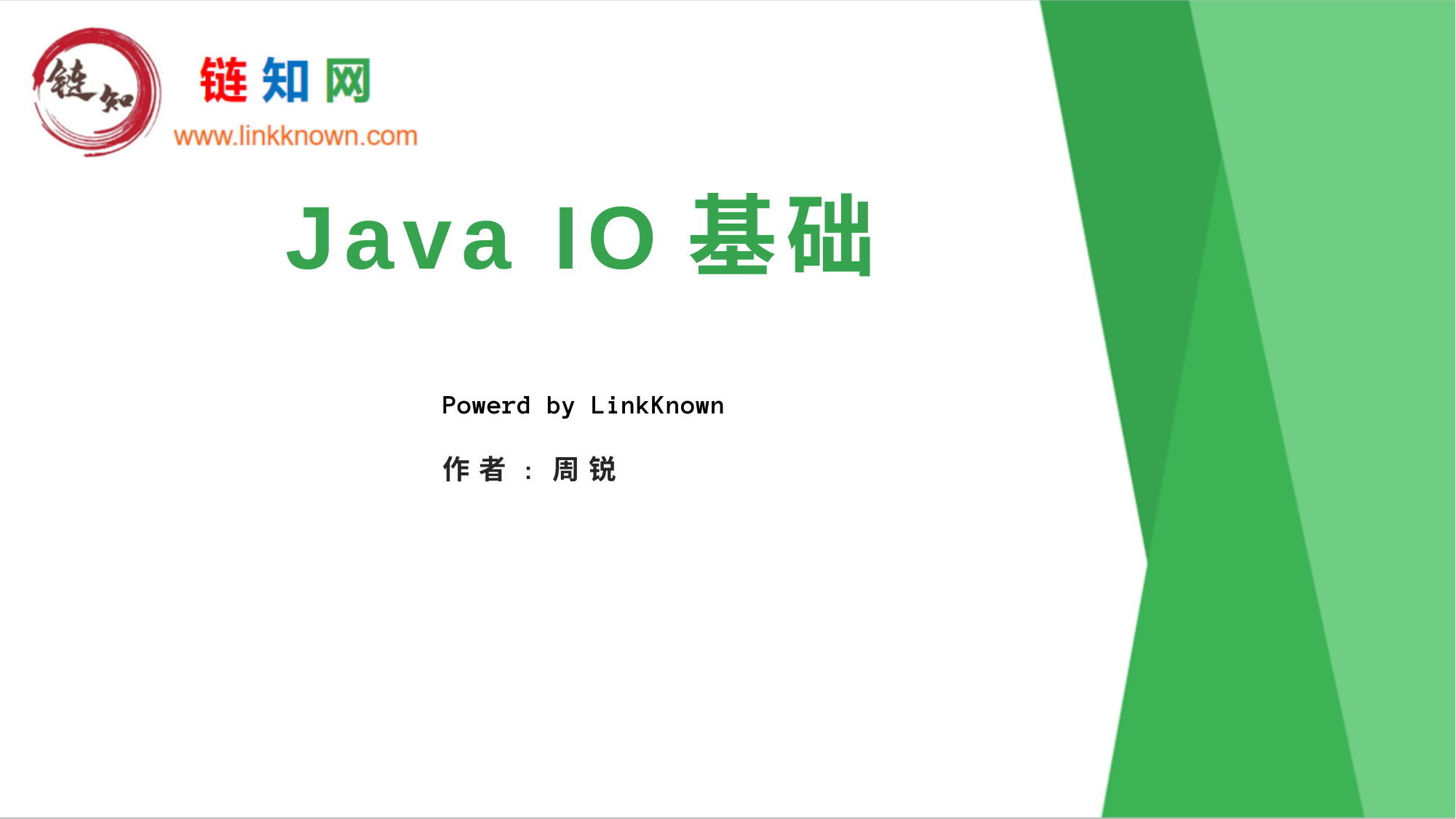

# Java IO基础
Powerd by LinkKnown

作者:周锐